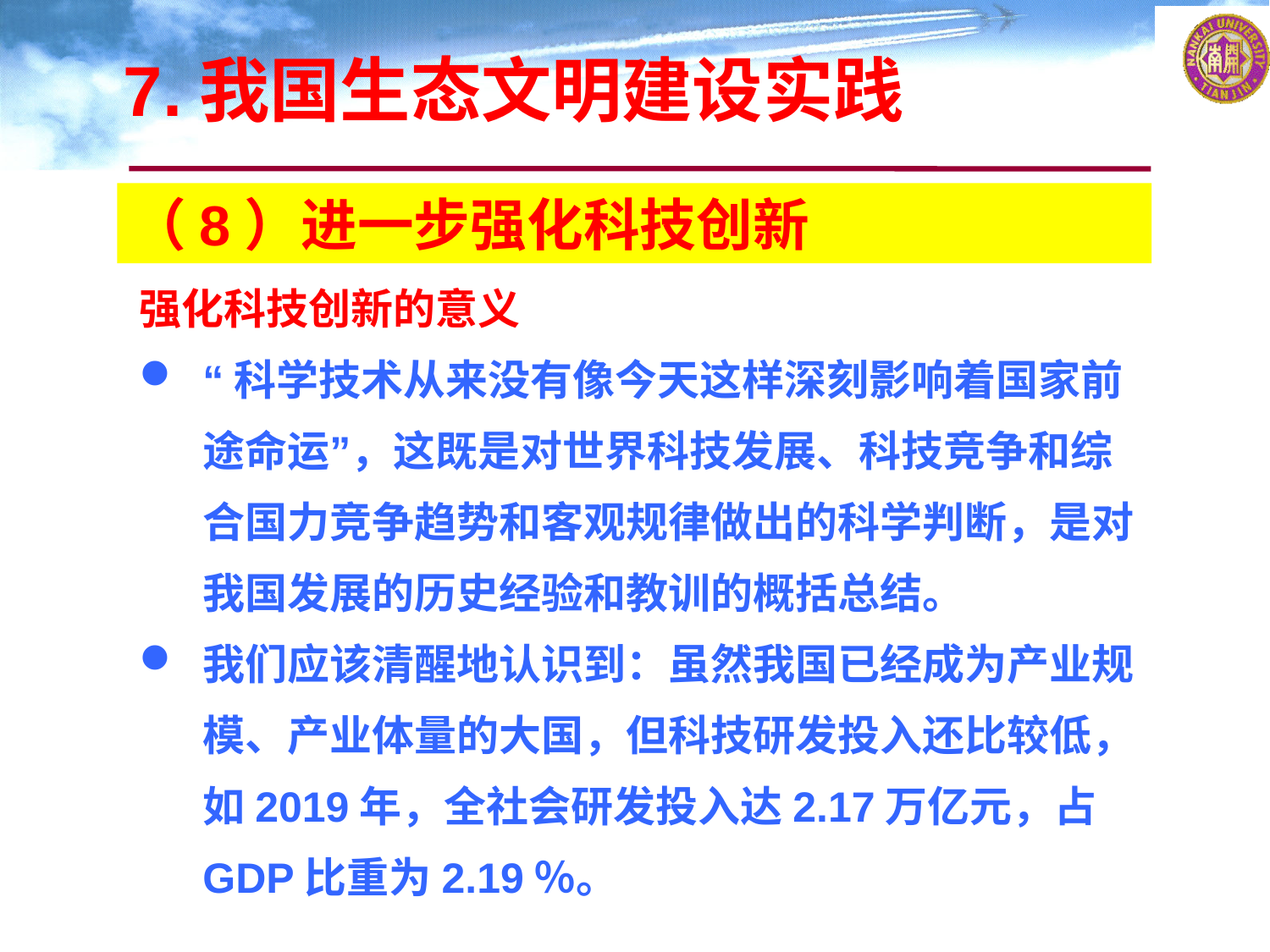

7.我国生态文明建设实践

（8）进一步强化科技创新
强化科技创新的意义
“科学技术从来没有像今天这样深刻影响着国家前途命运”，这既是对世界科技发展、科技竞争和综合国力竞争趋势和客观规律做出的科学判断，是对我国发展的历史经验和教训的概括总结。
我们应该清醒地认识到：虽然我国已经成为产业规模、产业体量的大国，但科技研发投入还比较低，如2019年，全社会研发投入达2.17万亿元，占GDP比重为2.19％。